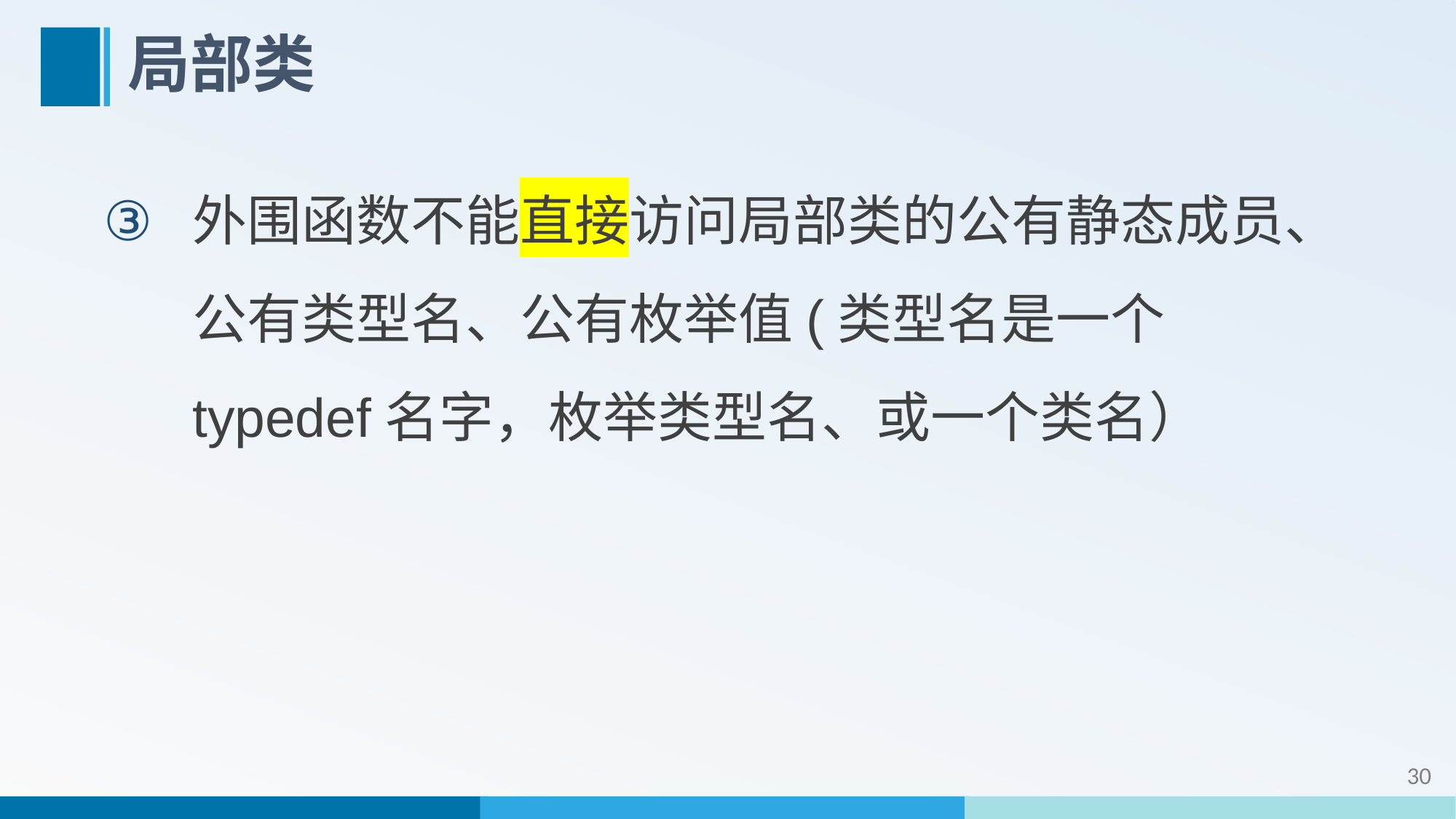

# 局部类
外围函数不能直接访问局部类的公有静态成员、公有类型名、公有枚举值(类型名是一个typedef名字，枚举类型名、或一个类名）